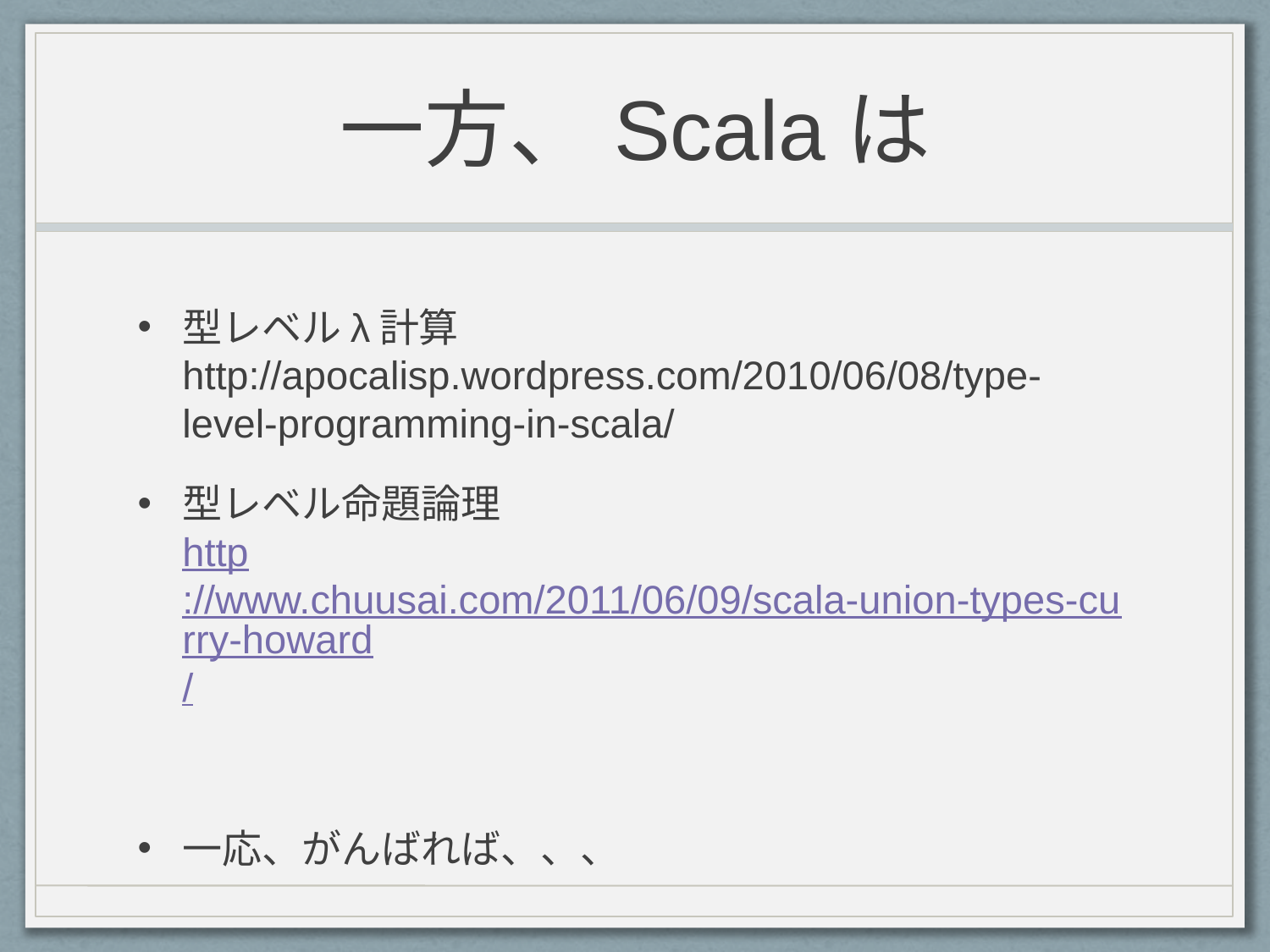

# 一方、Scalaは
型レベルλ計算
http://apocalisp.wordpress.com/2010/06/08/type-level-programming-in-scala/
型レベル命題論理
http://www.chuusai.com/2011/06/09/scala-union-types-curry-howard/

一応、がんばれば、、、